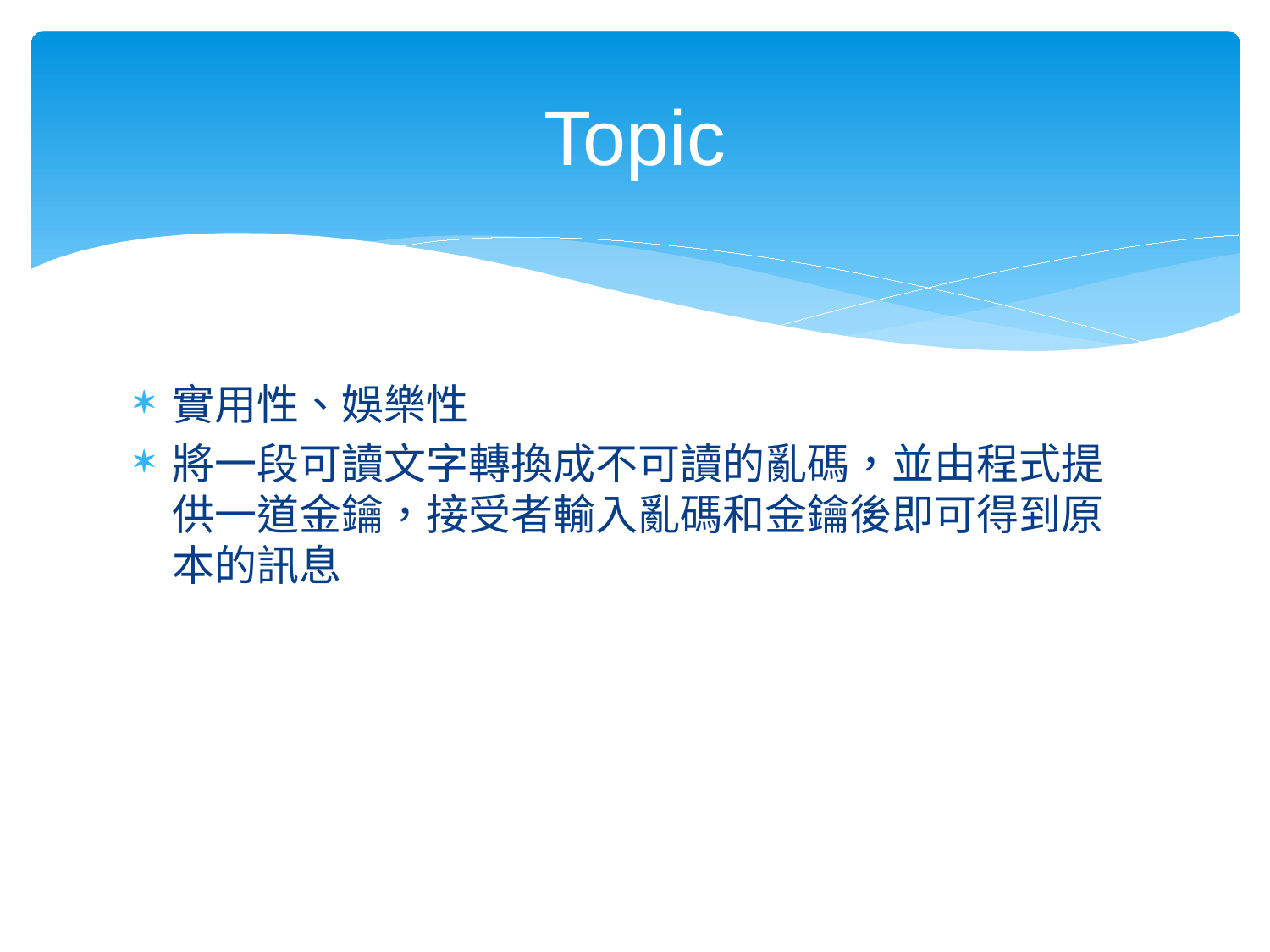

# Topic
實用性、娛樂性
將一段可讀文字轉換成不可讀的亂碼，並由程式提供一道金鑰，接受者輸入亂碼和金鑰後即可得到原本的訊息